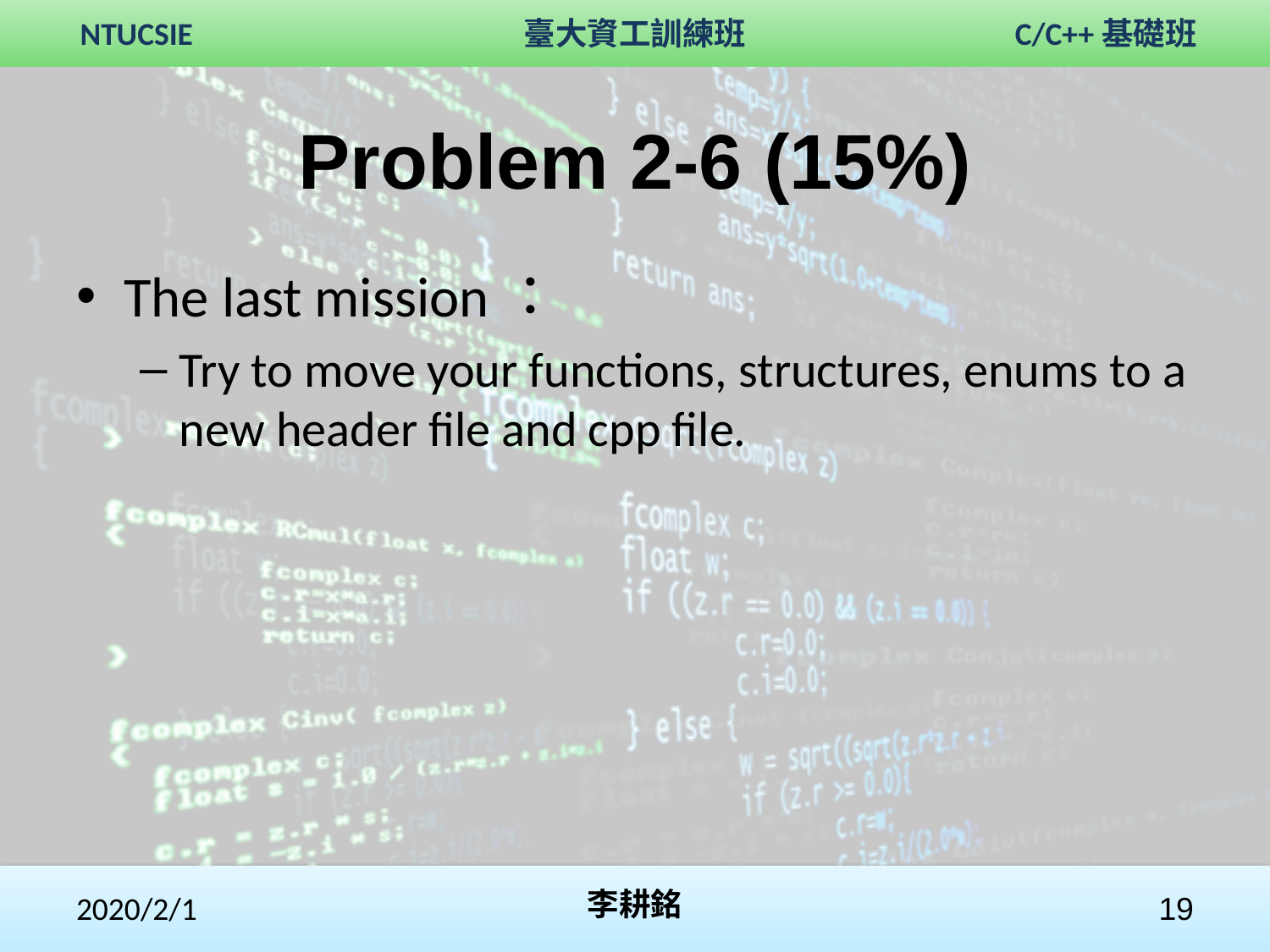

# Problem 2-6 (15%)
The last mission：
Try to move your functions, structures, enums to a new header file and cpp file.
2020/2/1
李耕銘
19